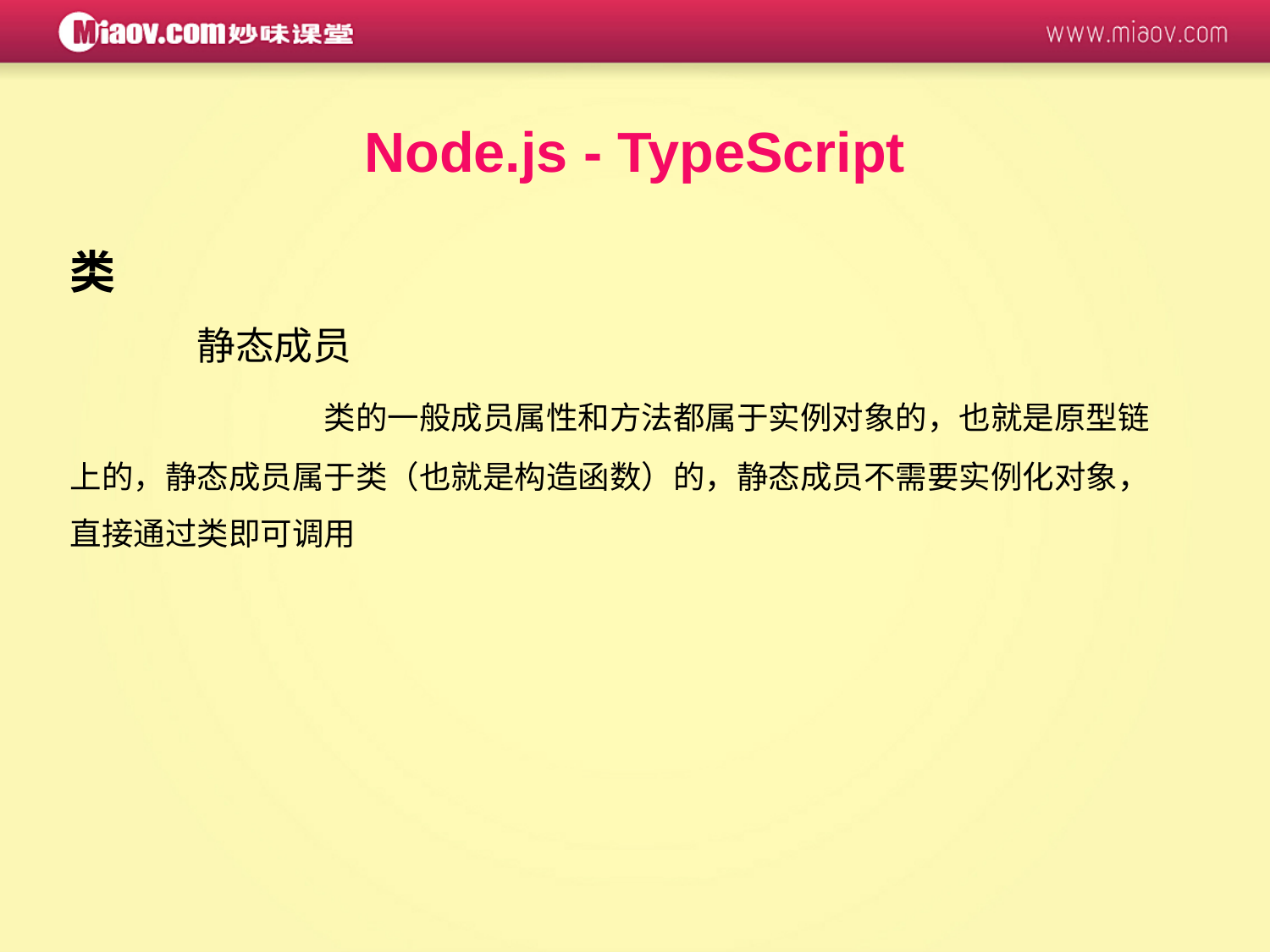

Node.js - TypeScript
类
	静态成员
		类的一般成员属性和方法都属于实例对象的，也就是原型链上的，静态成员属于类（也就是构造函数）的，静态成员不需要实例化对象，直接通过类即可调用